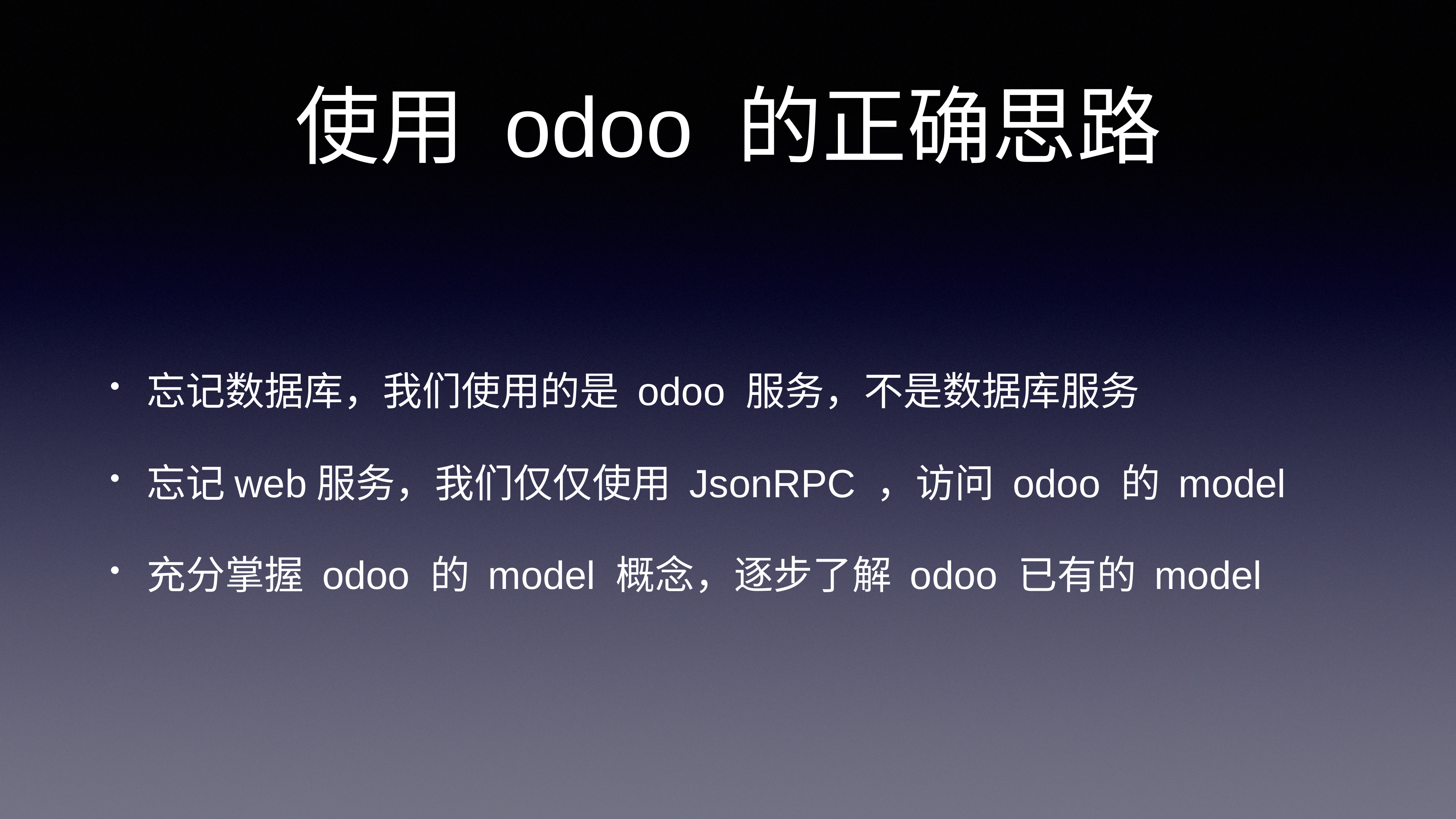

# 使用 odoo 的正确思路
忘记数据库，我们使用的是 odoo 服务，不是数据库服务
忘记web服务，我们仅仅使用 JsonRPC ，访问 odoo 的 model
充分掌握 odoo 的 model 概念，逐步了解 odoo 已有的 model